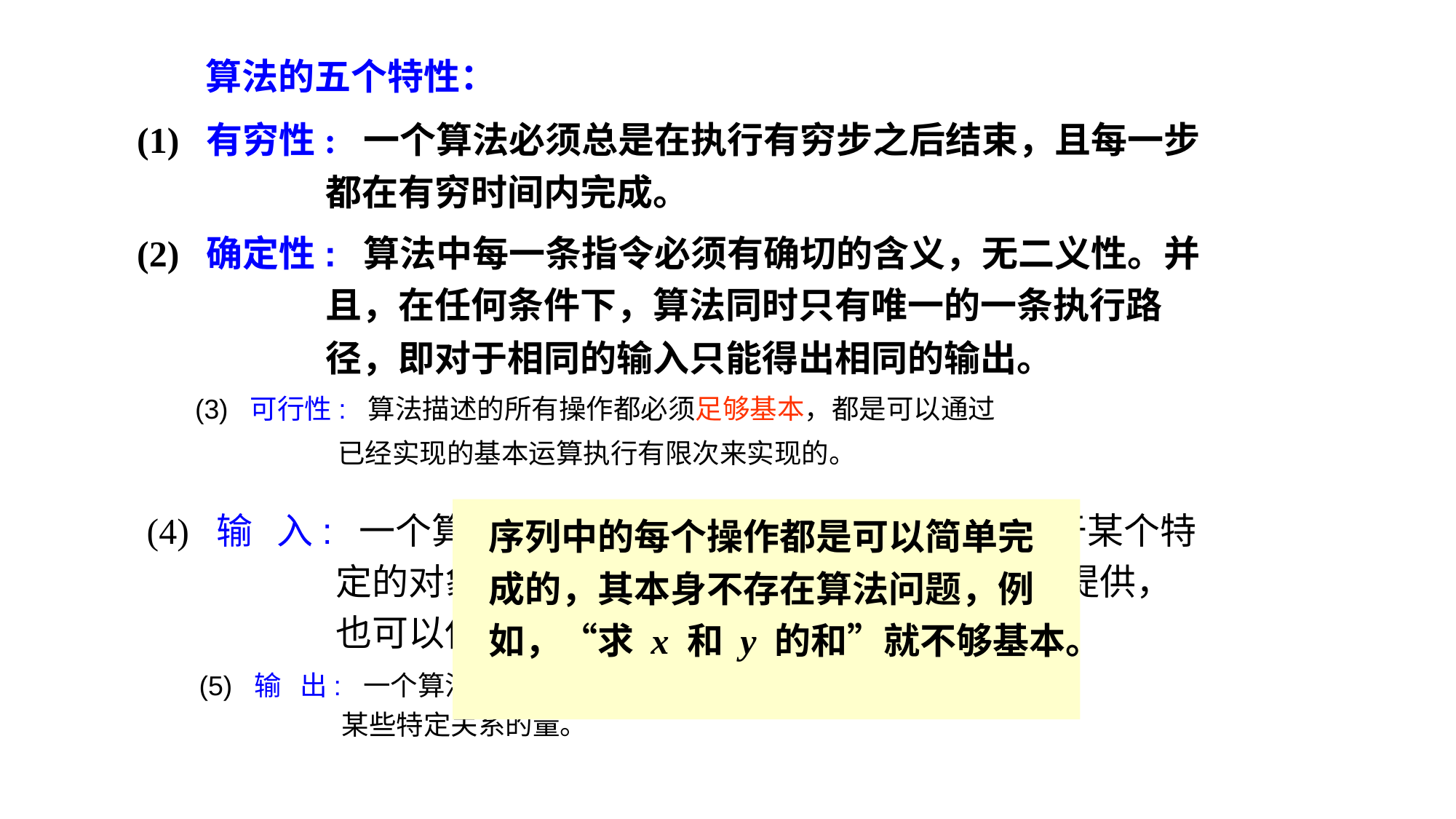

算法的五个特性：
(1)  有穷性:  一个算法必须总是在执行有穷步之后结束，且每一步
                      都在有穷时间内完成。
(2)  确定性:  算法中每一条指令必须有确切的含义，无二义性。并
                      且，在任何条件下，算法同时只有唯一的一条执行路
                      径，即对于相同的输入只能得出相同的输出。
(3)  可行性:  算法描述的所有操作都必须足够基本，都是可以通过
                      已经实现的基本运算执行有限次来实现的。
(4)  输   入:  一个算法有零个或多个输入，这些输入取自于某个特
                      定的对象集合。它们可以使用输入语句由外部提供，
                      也可以使用赋值语句在算法内给定。
  序列中的每个操作都是可以简单完
  成的，其本身不存在算法问题，例
  如，“求 x 和 y 的和”就不够基本。
(5)  输   出:  一个算法有一个或多个输出，这些输出是同输入有着
                      某些特定关系的量。